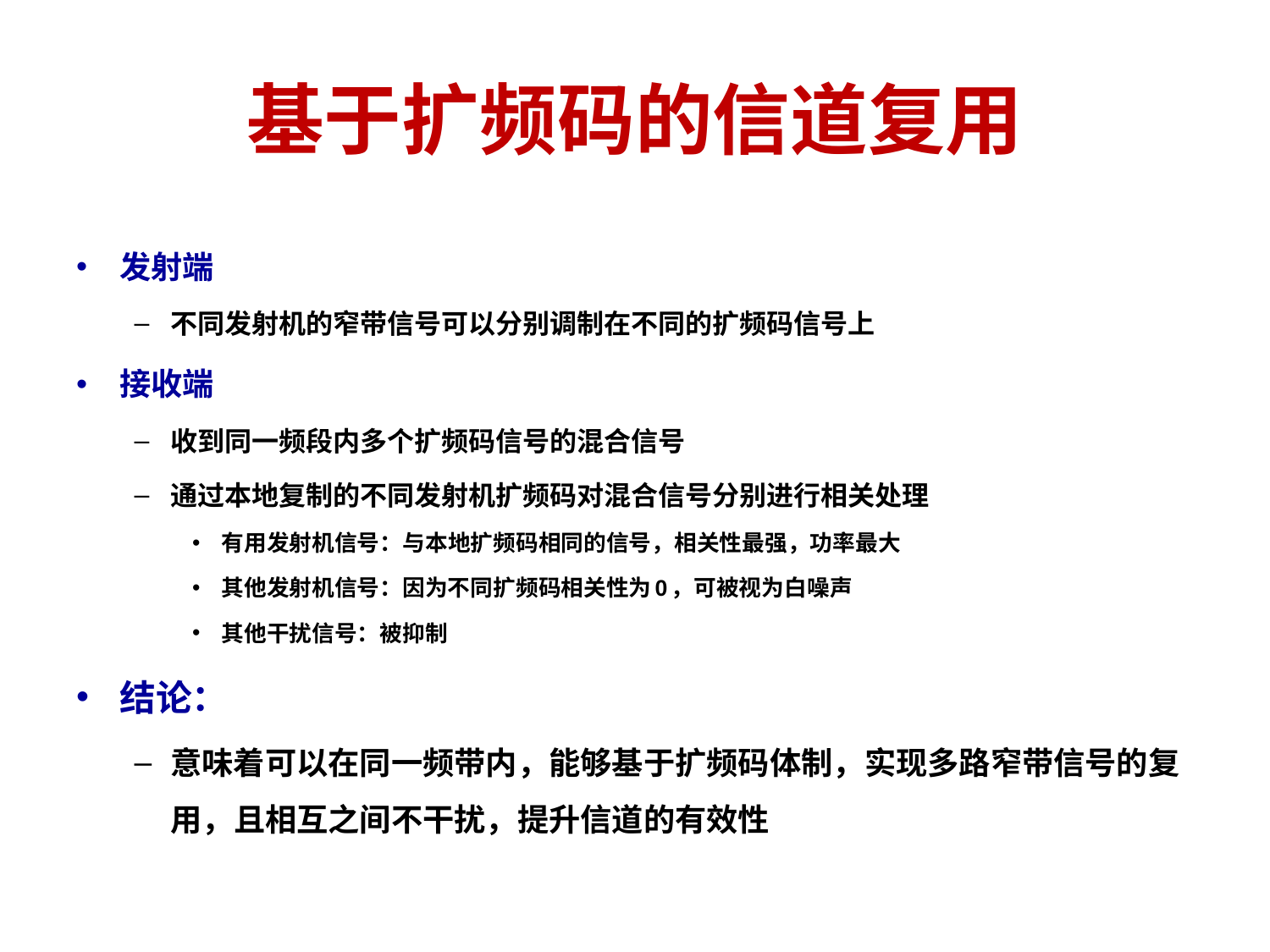

# 基于扩频码的信道复用
发射端
不同发射机的窄带信号可以分别调制在不同的扩频码信号上
接收端
收到同一频段内多个扩频码信号的混合信号
通过本地复制的不同发射机扩频码对混合信号分别进行相关处理
有用发射机信号：与本地扩频码相同的信号，相关性最强，功率最大
其他发射机信号：因为不同扩频码相关性为0，可被视为白噪声
其他干扰信号：被抑制
结论：
意味着可以在同一频带内，能够基于扩频码体制，实现多路窄带信号的复用，且相互之间不干扰，提升信道的有效性